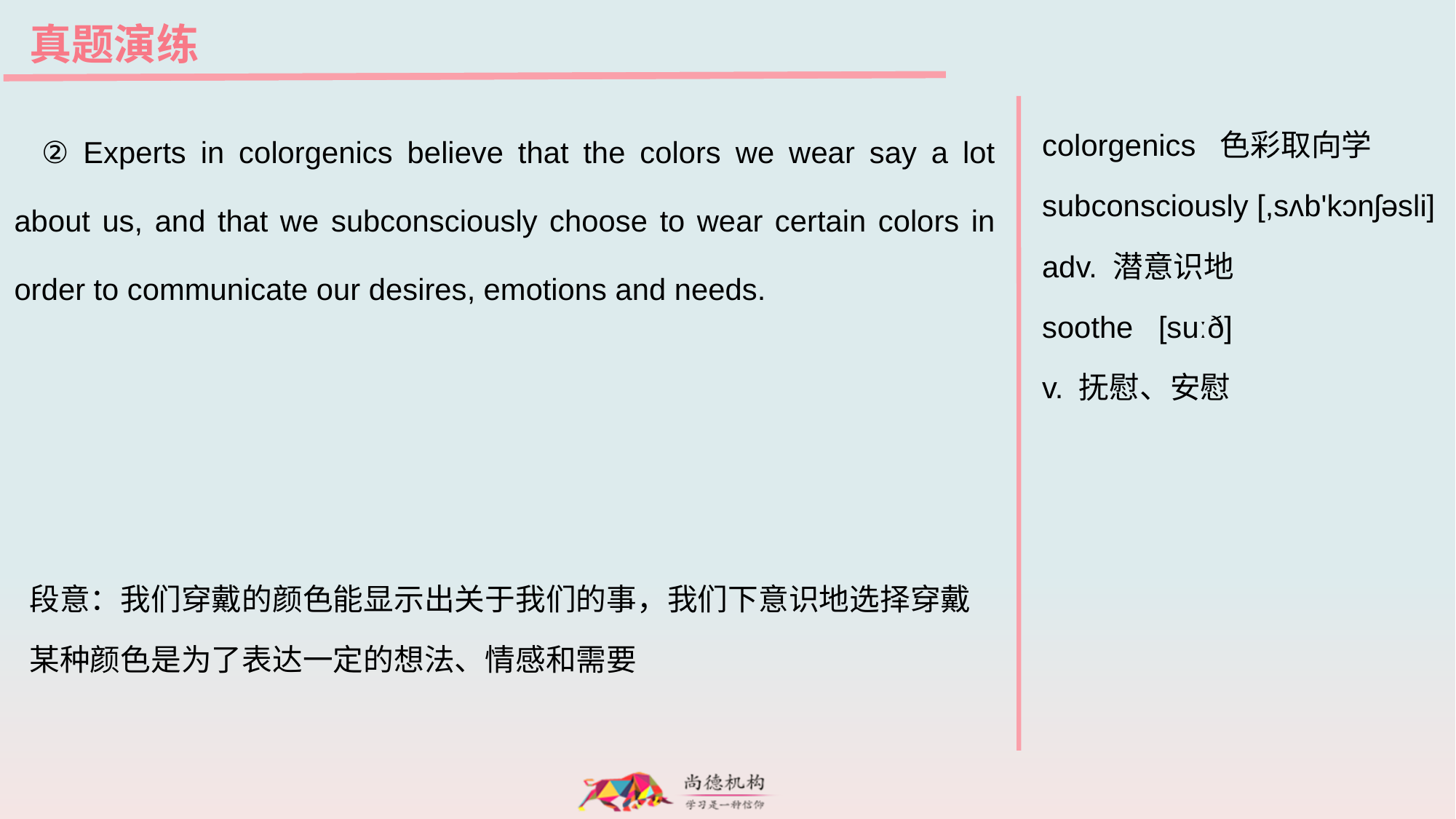

真题演练
② Experts in colorgenics believe that the colors we wear say a lot about us, and that we subconsciously choose to wear certain colors in order to communicate our desires, emotions and needs.
colorgenics  色彩取向学
subconsciously [,sʌb'kɔnʃəsli]
adv. 潜意识地
soothe   [suːð]
v. 抚慰、安慰
段意：我们穿戴的颜色能显示出关于我们的事，我们下意识地选择穿戴某种颜色是为了表达一定的想法、情感和需要